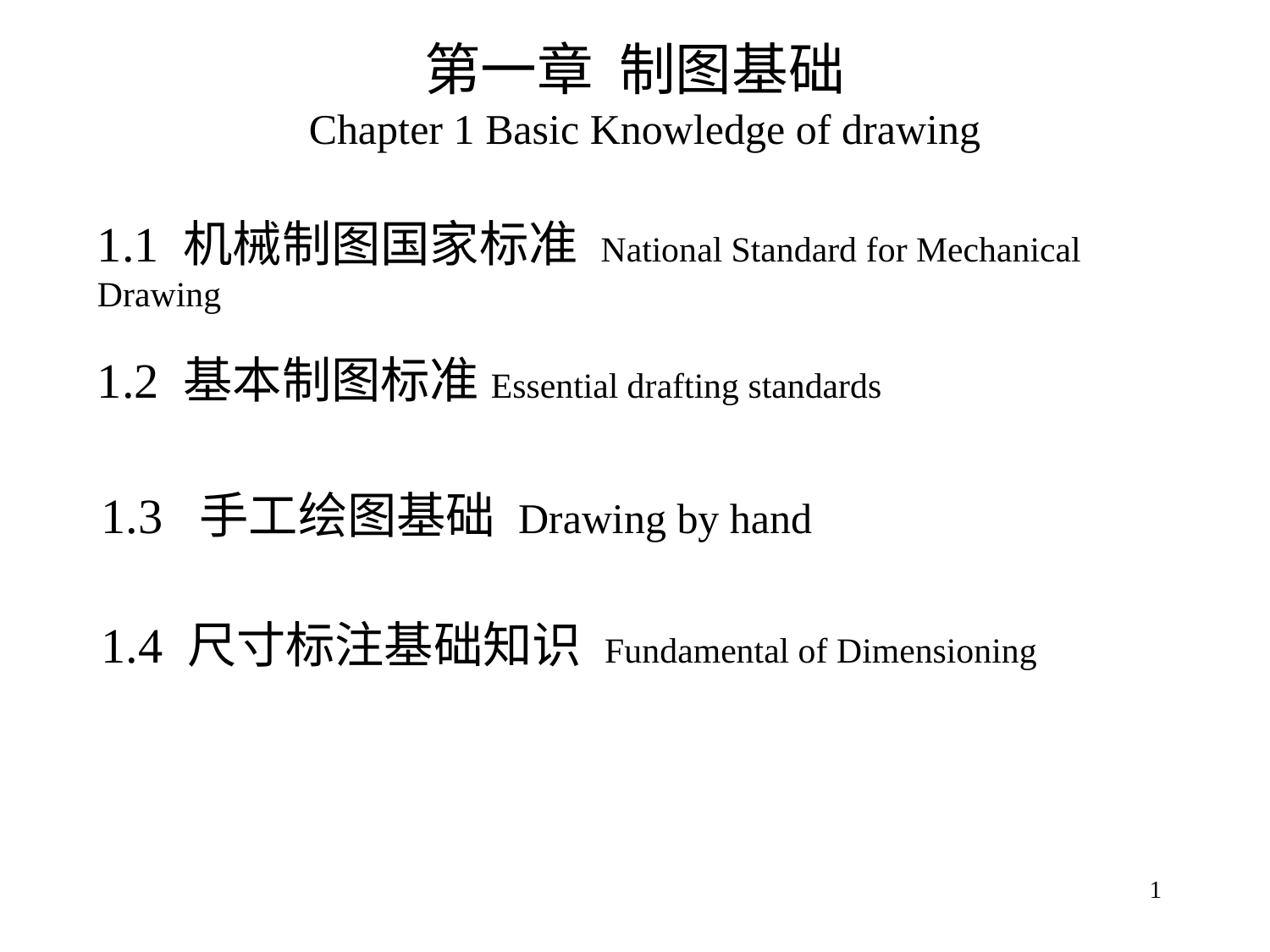

第一章  制图基础
 Chapter 1 Basic Knowledge of drawing
1.1 机械制图国家标准 National Standard for Mechanical Drawing
1.2 基本制图标准Essential drafting standards
1.3  手工绘图基础 Drawing by hand
1.4 尺寸标注基础知识 Fundamental of Dimensioning
1